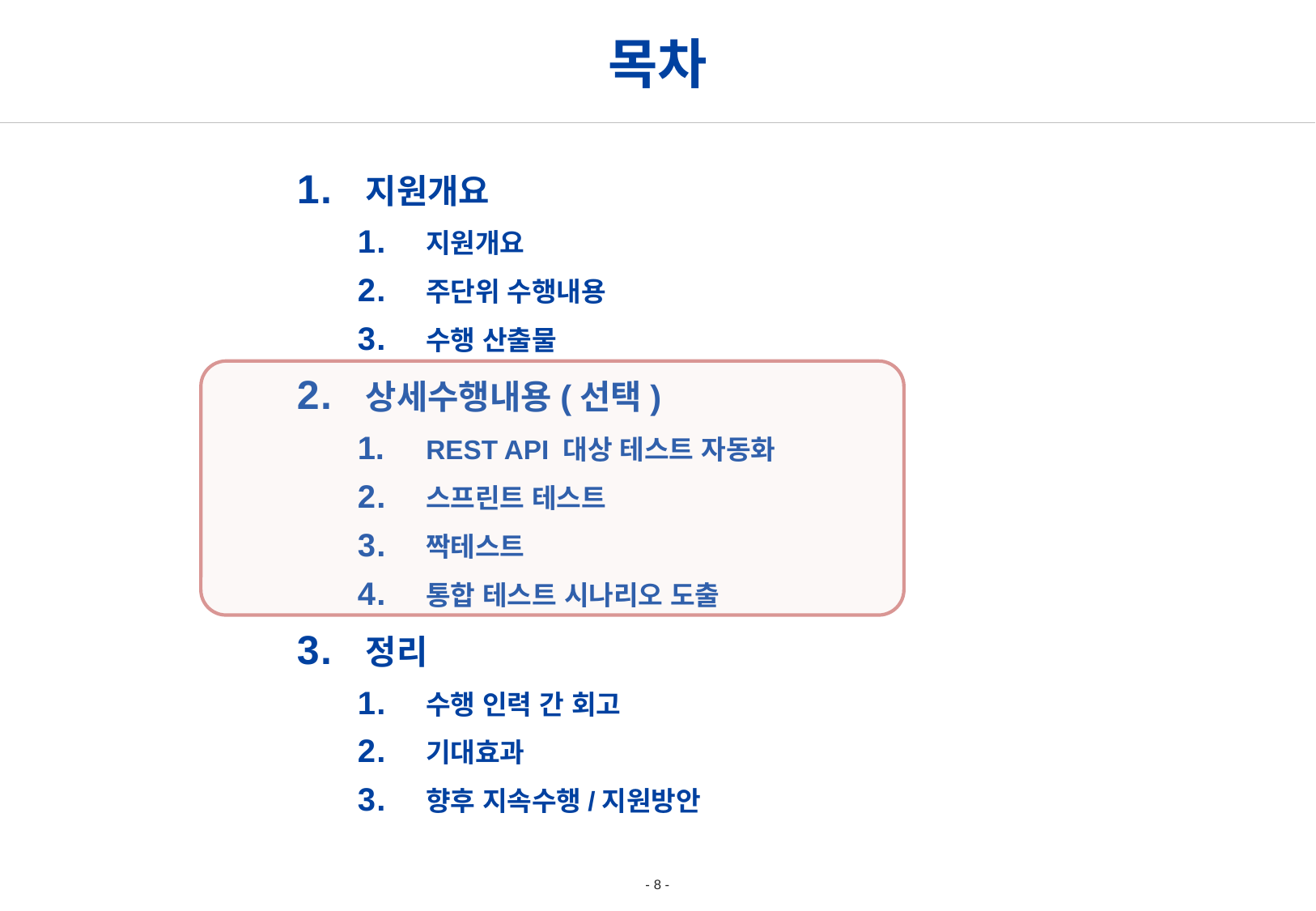

목차
지원개요
지원개요
주단위 수행내용
수행 산출물
상세수행내용(선택)
REST API 대상 테스트 자동화
스프린트 테스트
짝테스트
통합 테스트 시나리오 도출
정리
수행 인력 간 회고
기대효과
향후 지속수행/지원방안